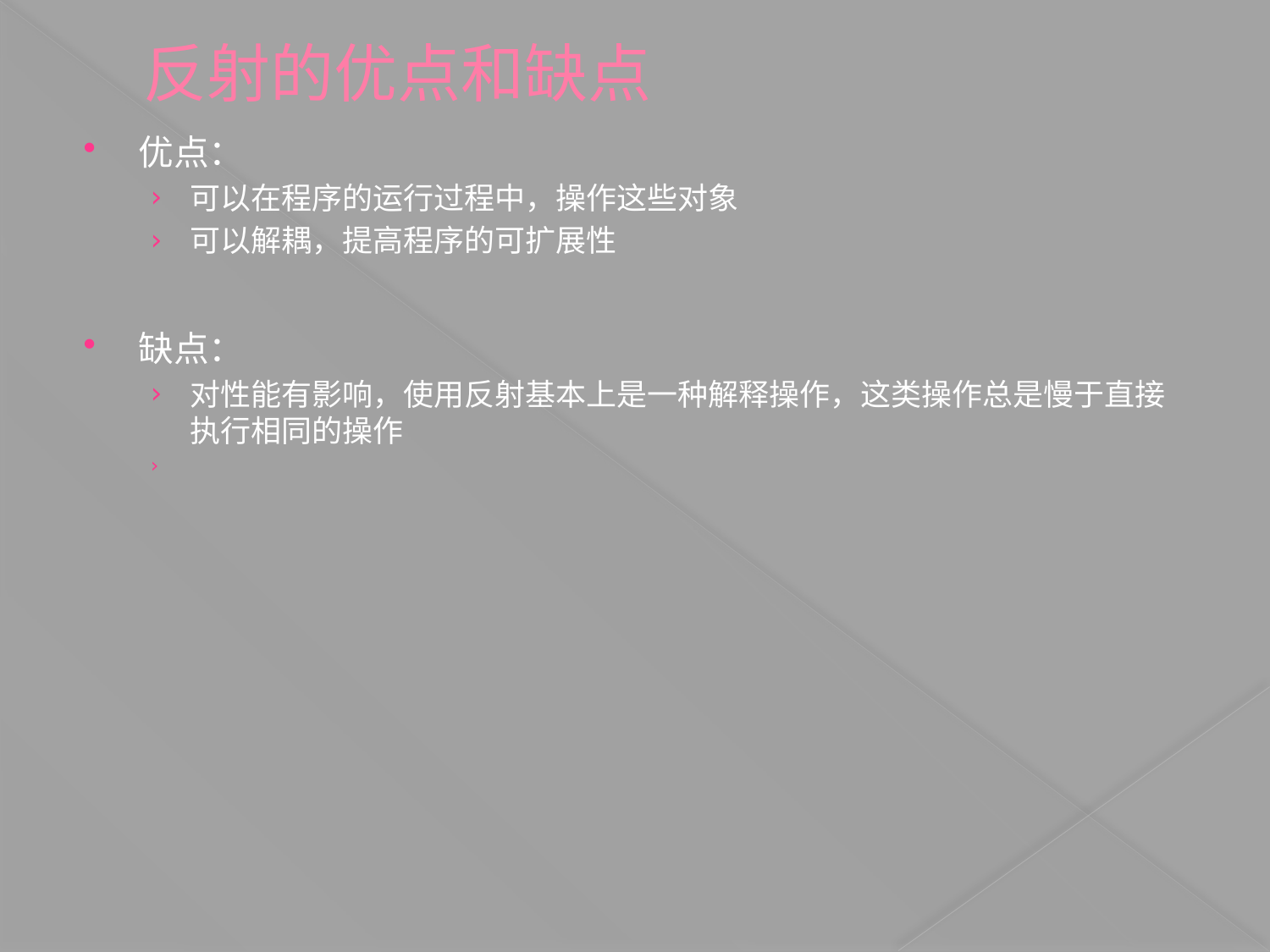

# 反射的优点和缺点
优点：
可以在程序的运行过程中，操作这些对象
可以解耦，提高程序的可扩展性

缺点：
对性能有影响，使用反射基本上是一种解释操作，这类操作总是慢于直接执行相同的操作